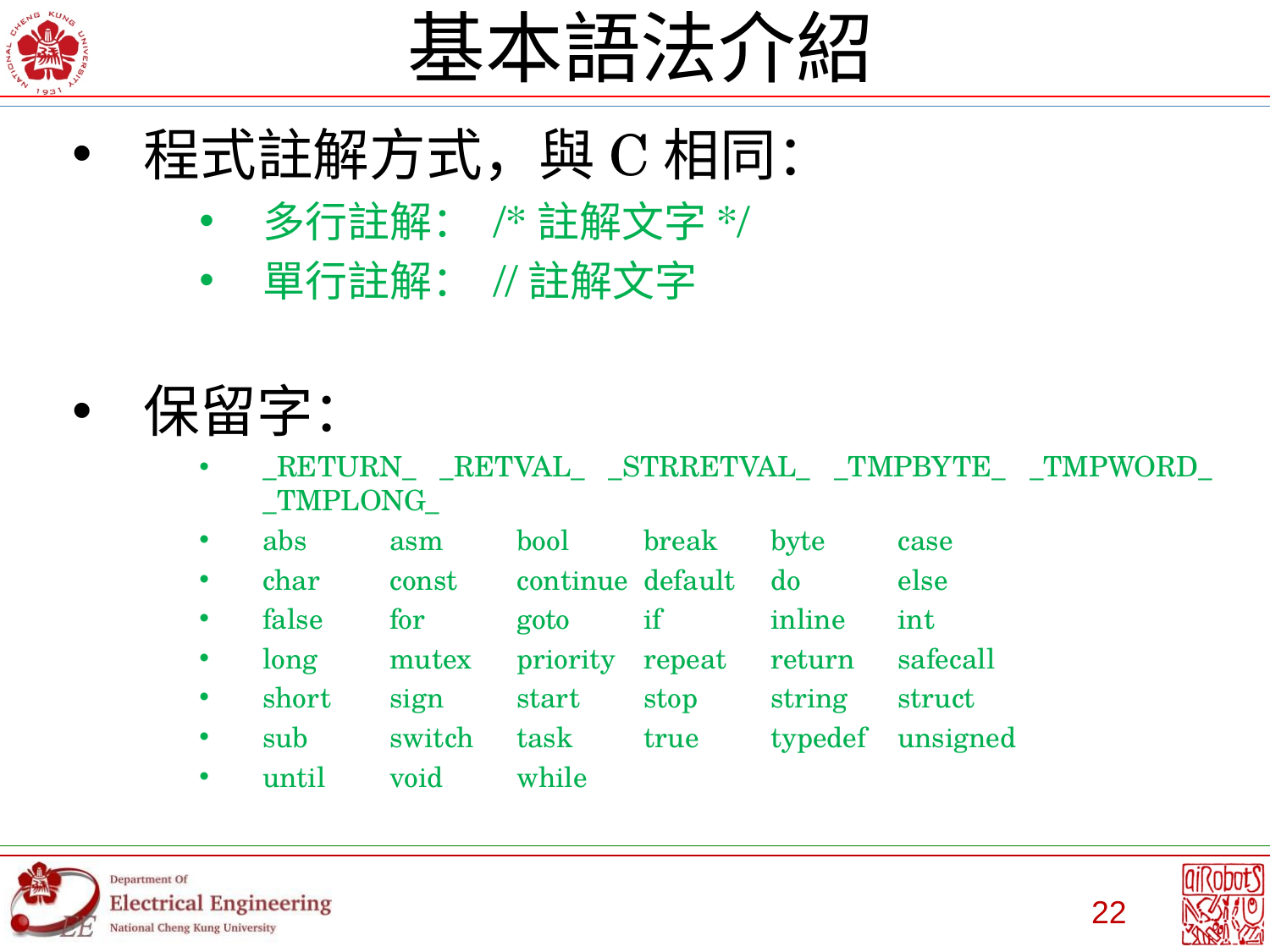

# 基本語法介紹
程式註解方式，與C相同：
多行註解： /*註解文字*/
單行註解： //註解文字

保留字：
_RETURN_   _RETVAL_   _STRRETVAL_   _TMPBYTE_   _TMPWORD_   _TMPLONG_
abs	asm	bool	break	byte	case
char	const	continue	default	do	else
false	for	goto	if	inline	int
long	mutex	priority	repeat	return	safecall
short	sign	start	stop	string	struct
sub	switch	task	true	typedef	unsigned
until	void	while